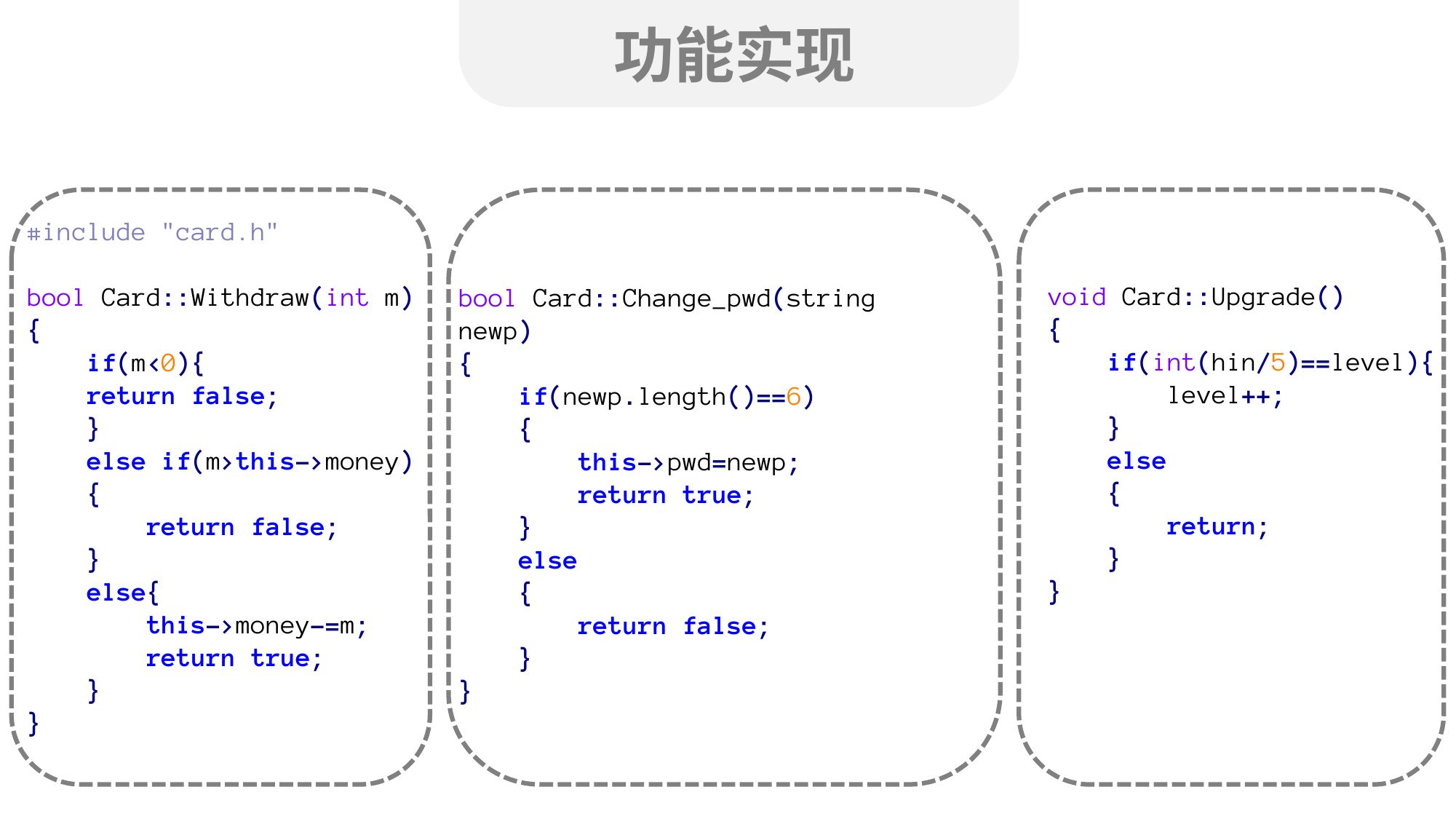

功能实现

#include "card.h"

bool Card::Withdraw(int m)
{
    if(m<0){
    return false;
    }
    else if(m>this->money)
    {
        return false;
    }
    else{
        this->money-=m;
        return true;
    }
}

void Card::Upgrade()
{
    if(int(hin/5)==level){
        level++;
    }
    else
    {
        return;
    }
}
bool Card::Change_pwd(string newp)
{
    if(newp.length()==6)
    {
        this->pwd=newp;
        return true;
    }
    else
    {
        return false;
    }
}